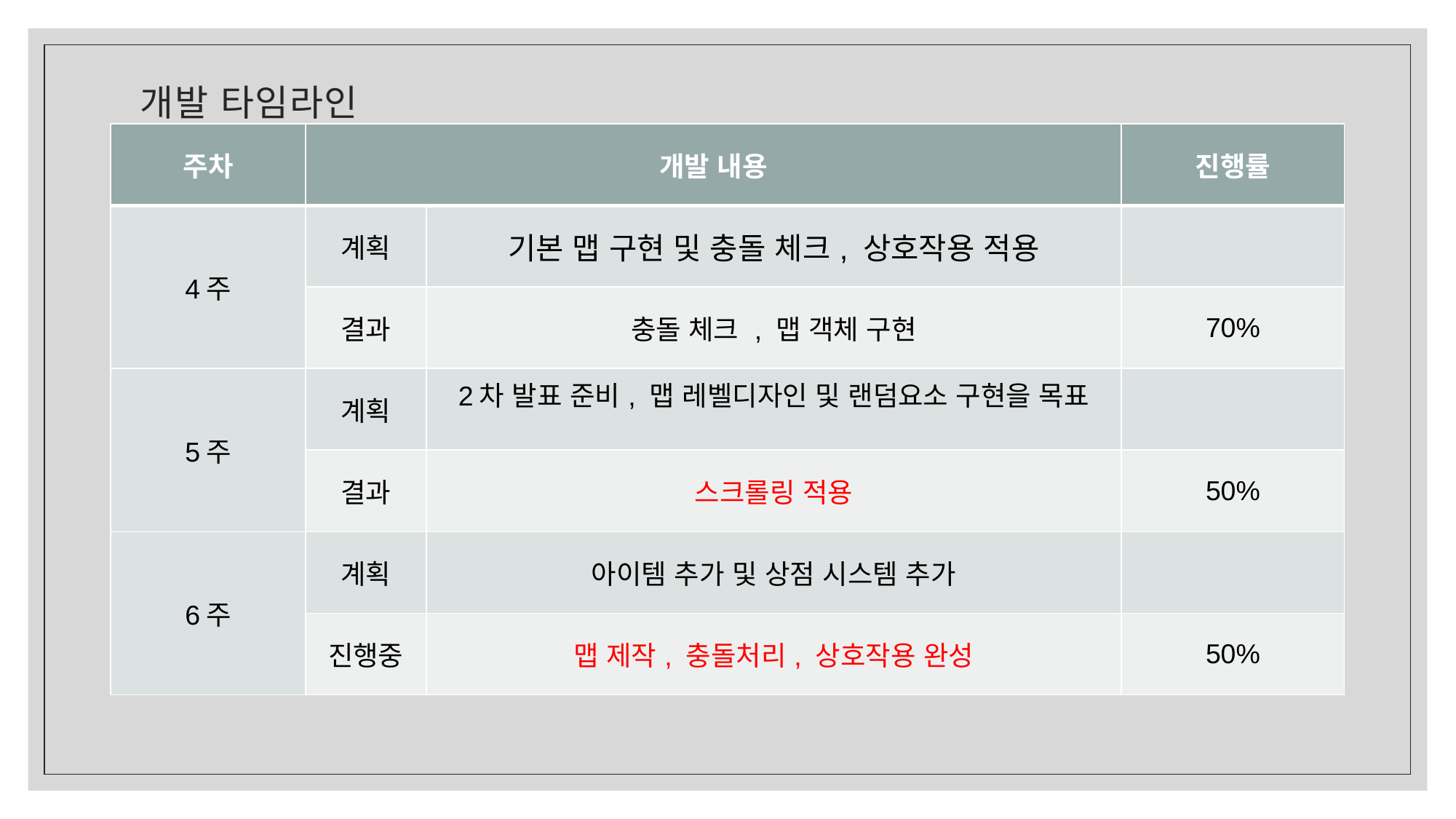

# 개발 타임라인
| 주차 | 개발 내용 |  | 진행률 |
| --- | --- | --- | --- |
| 4주 | 계획 | 기본 맵 구현 및 충돌 체크, 상호작용 적용 |  |
|  | 결과 | 충돌 체크 , 맵 객체 구현 | 70% |
| 5주 | 계획 | 2차 발표 준비, 맵 레벨디자인 및 랜덤요소 구현을 목표 |  |
|  | 결과 | 스크롤링 적용 | 50% |
| 6주 | 계획 | 아이템 추가 및 상점 시스템 추가 |  |
|  | 진행중 | 맵 제작, 충돌처리, 상호작용 완성 | 50% |